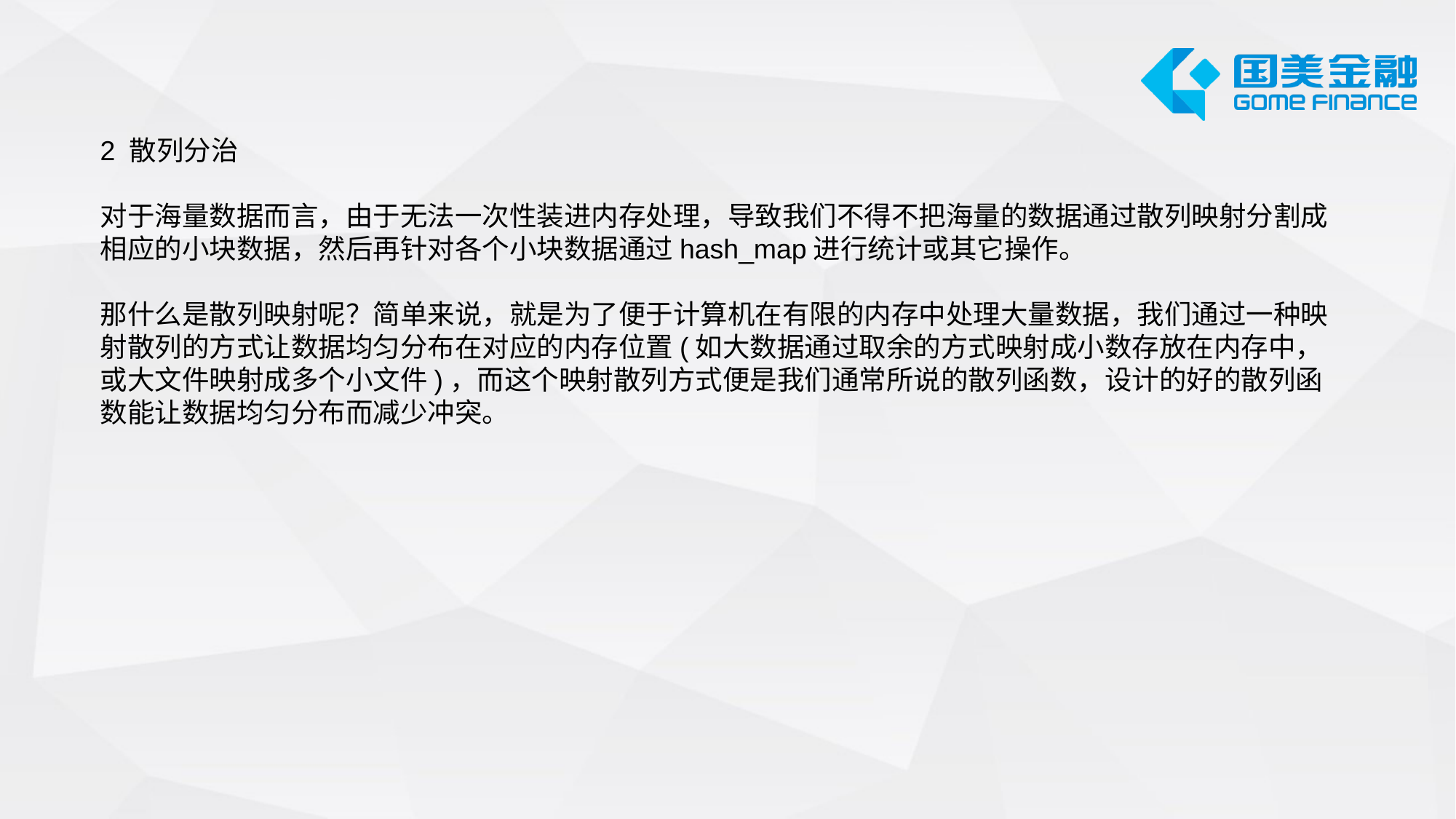

2 散列分治

对于海量数据而言，由于无法一次性装进内存处理，导致我们不得不把海量的数据通过散列映射分割成相应的小块数据，然后再针对各个小块数据通过hash_map进行统计或其它操作。

那什么是散列映射呢？简单来说，就是为了便于计算机在有限的内存中处理大量数据，我们通过一种映射散列的方式让数据均匀分布在对应的内存位置(如大数据通过取余的方式映射成小数存放在内存中，或大文件映射成多个小文件)，而这个映射散列方式便是我们通常所说的散列函数，设计的好的散列函数能让数据均匀分布而减少冲突。